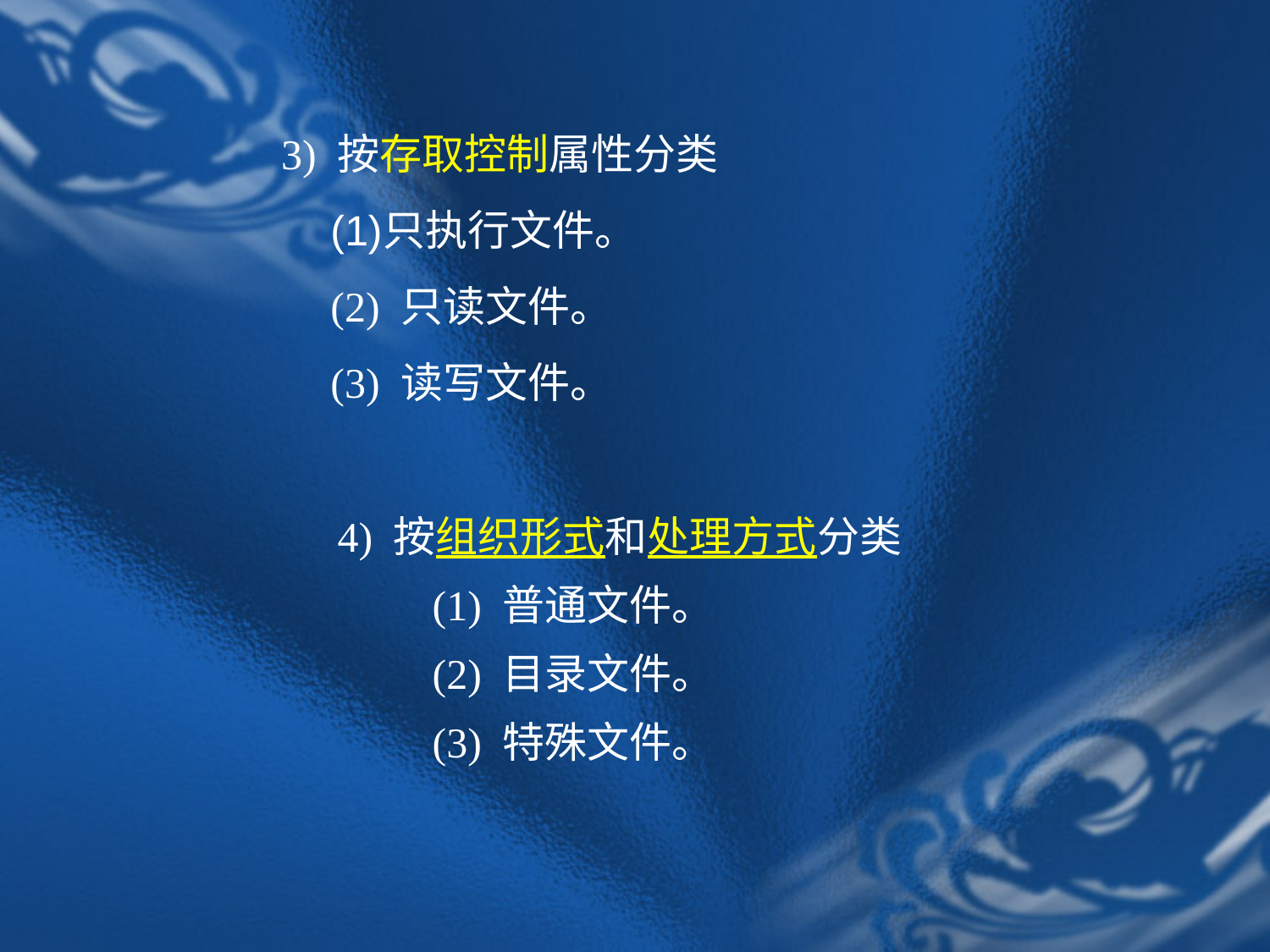

3) 按存取控制属性分类
只执行文件。
(2) 只读文件。
(3) 读写文件。
4) 按组织形式和处理方式分类
　　(1) 普通文件。
　　(2) 目录文件。
　　(3) 特殊文件。